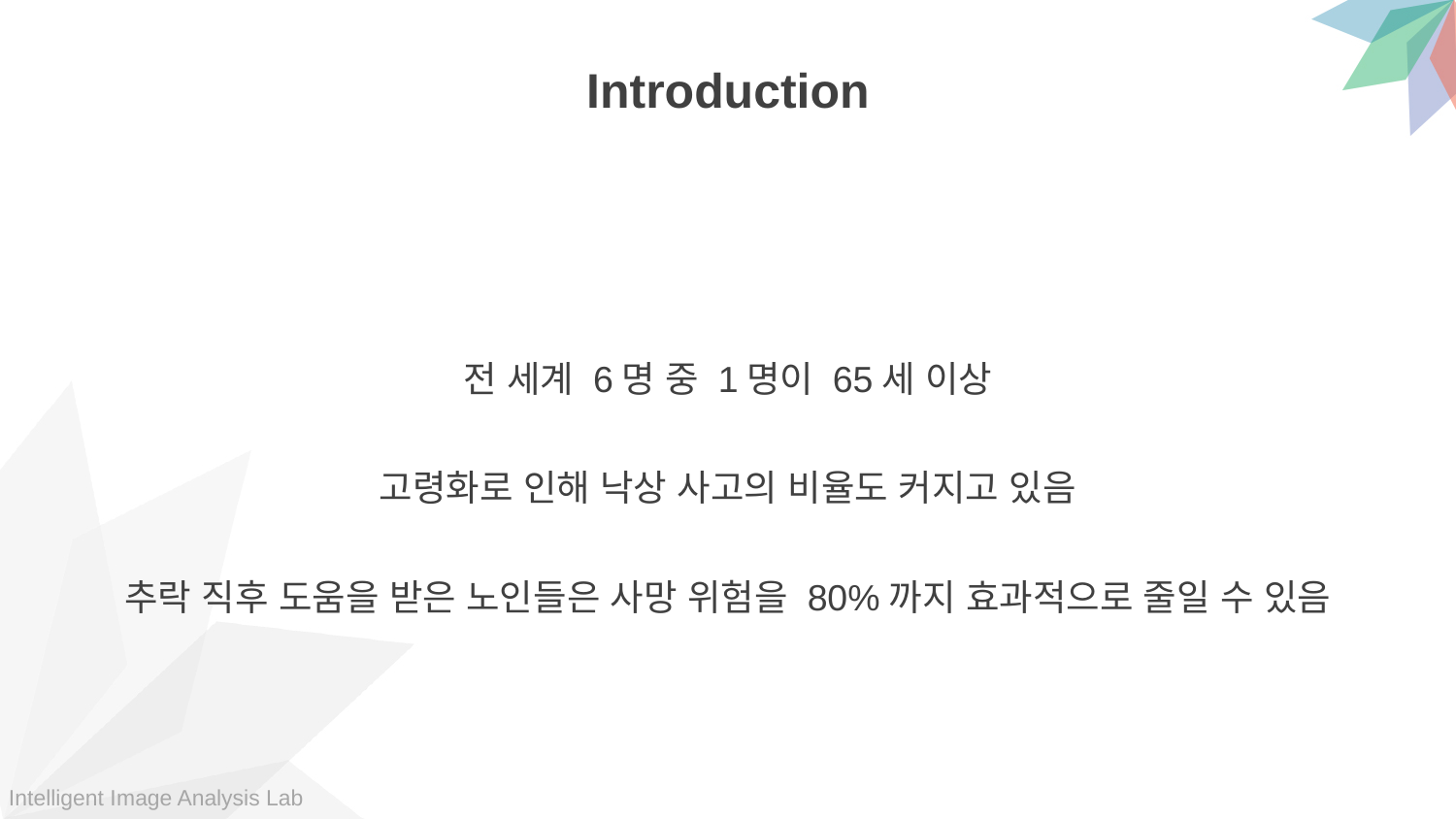

Introduction
전 세계 6명 중 1명이 65세 이상
고령화로 인해 낙상 사고의 비율도 커지고 있음
추락 직후 도움을 받은 노인들은 사망 위험을 80%까지 효과적으로 줄일 수 있음